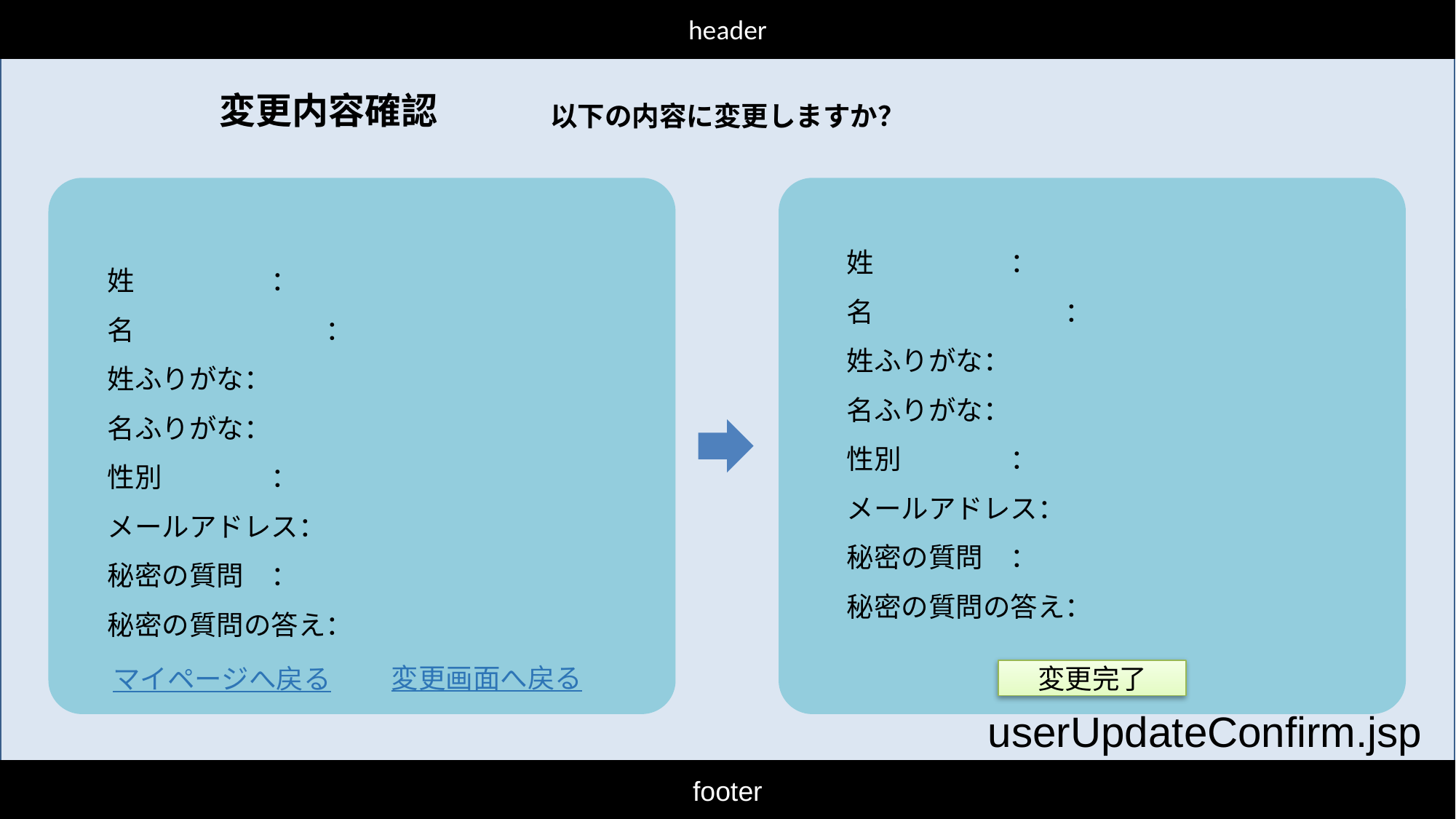

header

変更内容確認
以下の内容に変更しますか？

姓　　　　　：
名 	　　　　：
姓ふりがな：
名ふりがな：
性別　　　　：
メールアドレス：
秘密の質問　：
秘密の質問の答え：
姓　　　　　：
名 	　　　　：
姓ふりがな：
名ふりがな：
性別　　　　：
メールアドレス：
秘密の質問　：
秘密の質問の答え：

変更画面へ戻る
マイページへ戻る
変更完了
userUpdateConfirm.jsp
footer